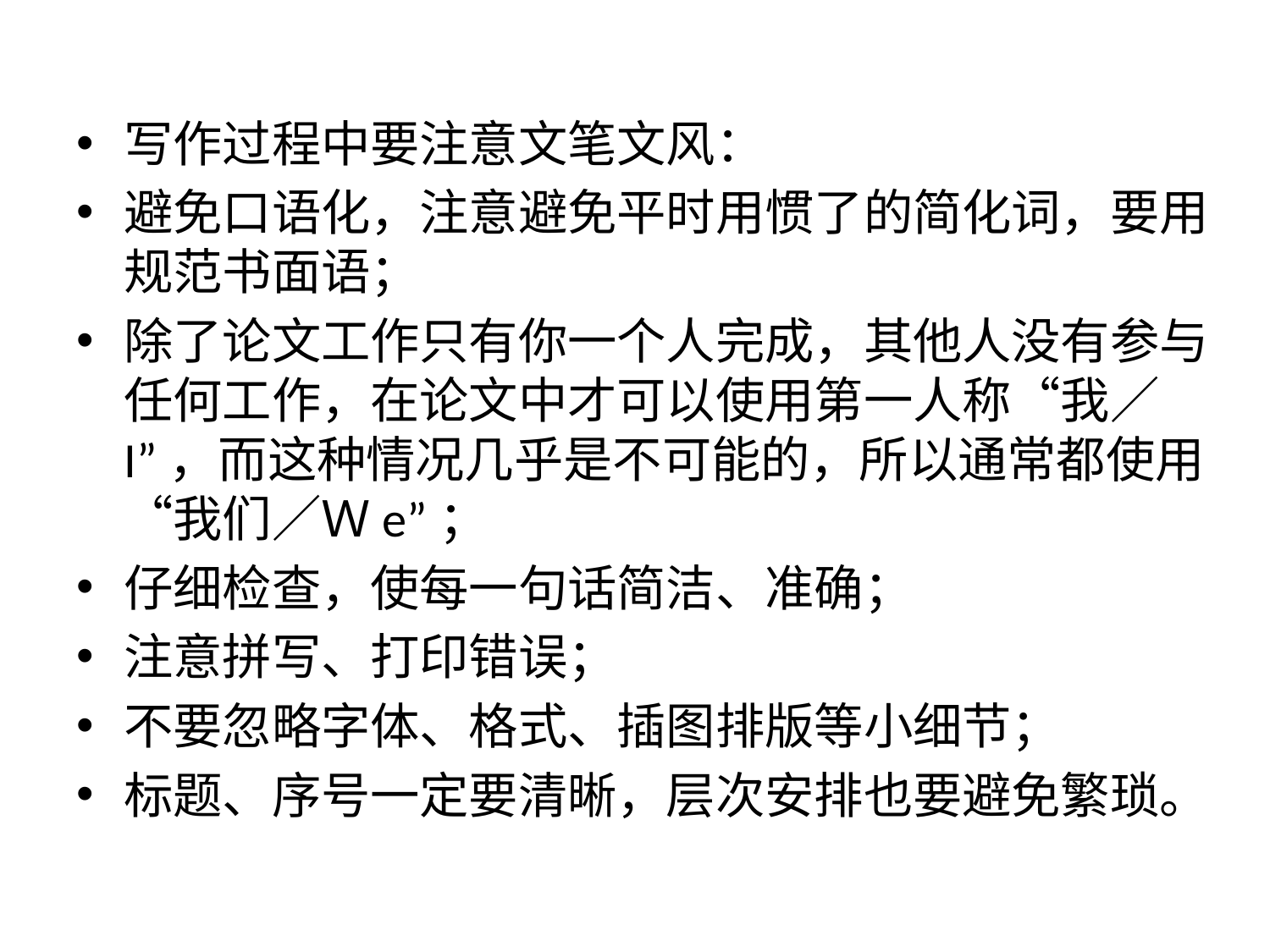

写作过程中要注意文笔文风：
避免口语化，注意避免平时用惯了的简化词，要用规范书面语；
除了论文工作只有你一个人完成，其他人没有参与任何工作，在论文中才可以使用第一人称“我／I”，而这种情况几乎是不可能的，所以通常都使用“我们／Ｗe”；
仔细检查，使每一句话简洁、准确；
注意拼写、打印错误；
不要忽略字体、格式、插图排版等小细节；
标题、序号一定要清晰，层次安排也要避免繁琐。